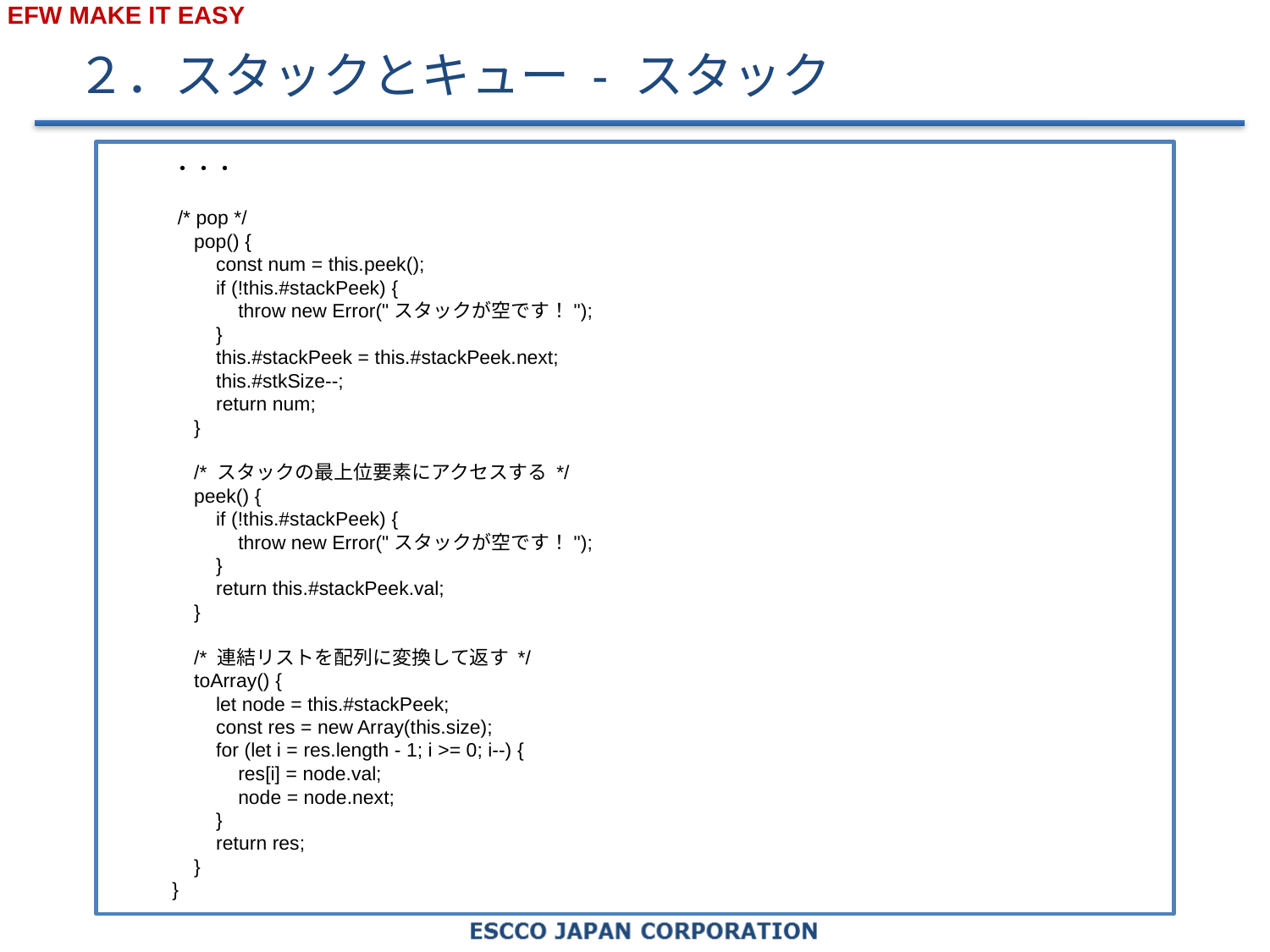

# ２．スタックとキュー - スタック
・・・

 /* pop */
    pop() {
        const num = this.peek();
        if (!this.#stackPeek) {
            throw new Error("スタックが空です！");
        }
        this.#stackPeek = this.#stackPeek.next;
        this.#stkSize--;
        return num;
    }

    /* スタックの最上位要素にアクセスする */
    peek() {
        if (!this.#stackPeek) {
            throw new Error("スタックが空です！");
        }
        return this.#stackPeek.val;
    }

    /* 連結リストを配列に変換して返す */
    toArray() {
        let node = this.#stackPeek;
        const res = new Array(this.size);
        for (let i = res.length - 1; i >= 0; i--) {
            res[i] = node.val;
            node = node.next;
        }
        return res;
    }
}